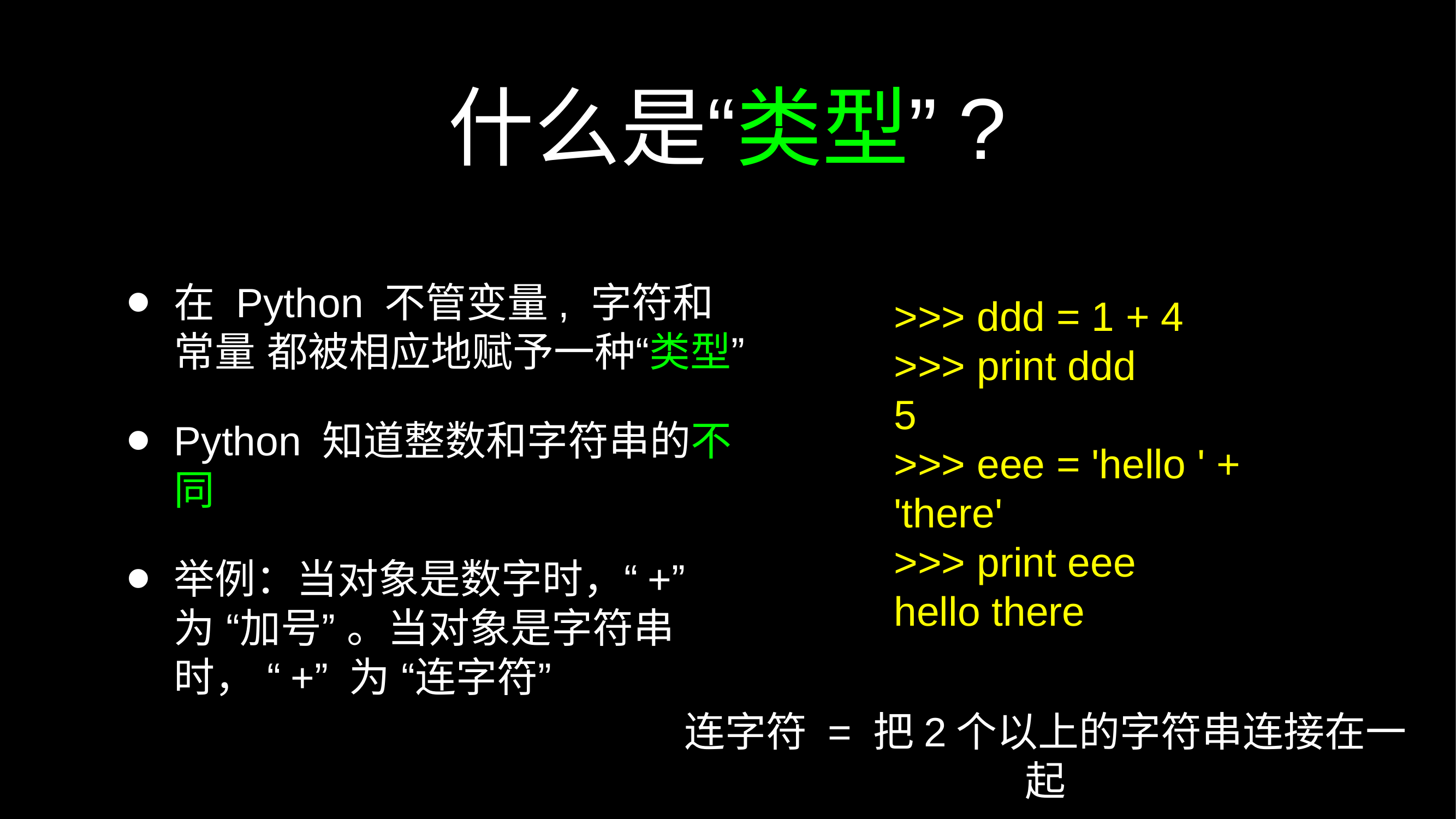

# 什么是“类型”?
在 Python 不管变量, 字符和 常量 都被相应地赋予一种“类型”
Python 知道整数和字符串的不同
举例：当对象是数字时，“+” 为 “加号” 。当对象是字符串时， “+” 为 “连字符”
>>> ddd = 1 + 4
>>> print ddd
5
>>> eee = 'hello ' + 'there'
>>> print eee
hello there
连字符 = 把2个以上的字符串连接在一起